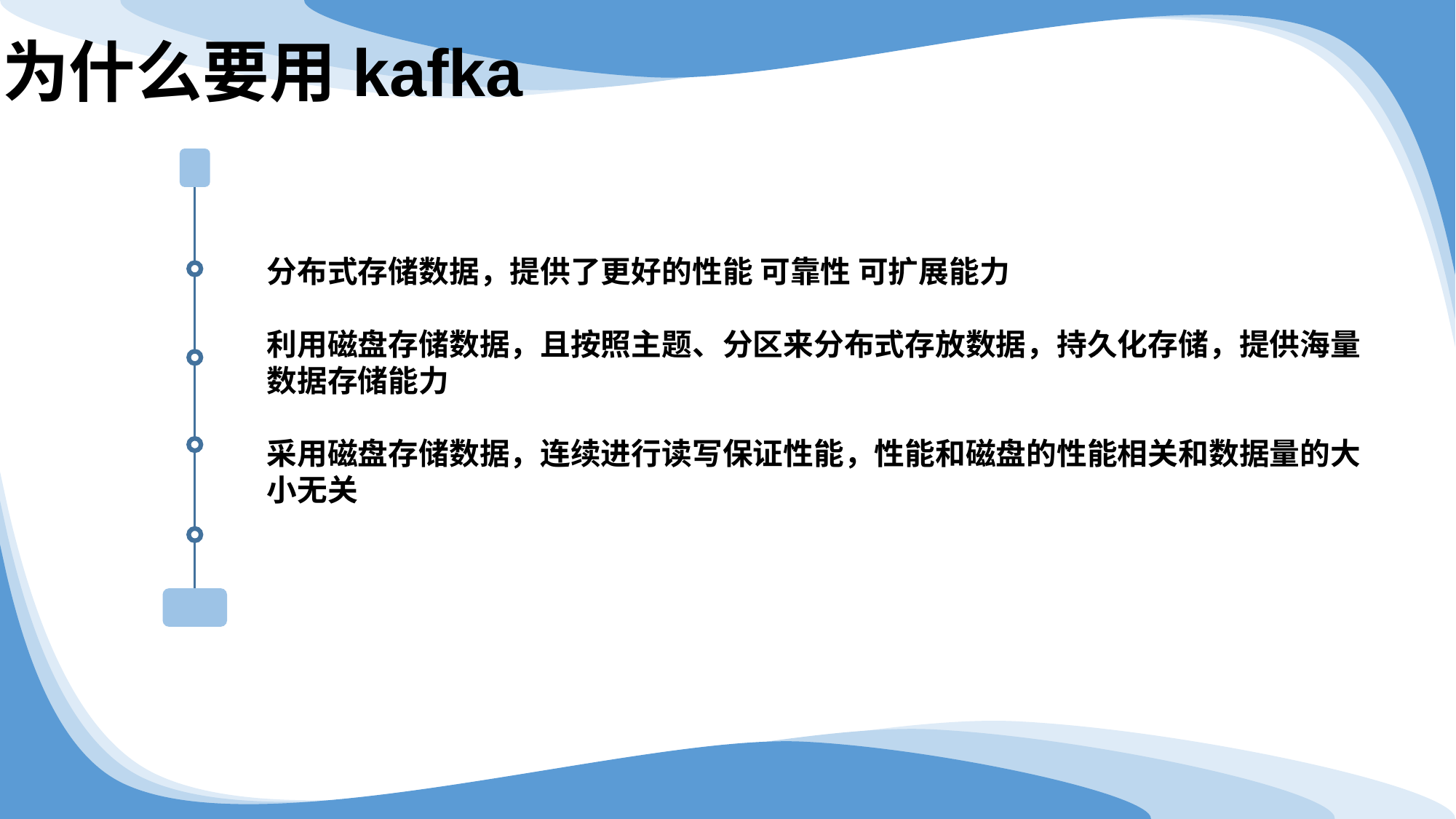

为什么要用kafka

分布式存储数据，提供了更好的性能 可靠性 可扩展能力

利用磁盘存储数据，且按照主题、分区来分布式存放数据，持久化存储，提供海量数据存储能力

采用磁盘存储数据，连续进行读写保证性能，性能和磁盘的性能相关和数据量的大小无关